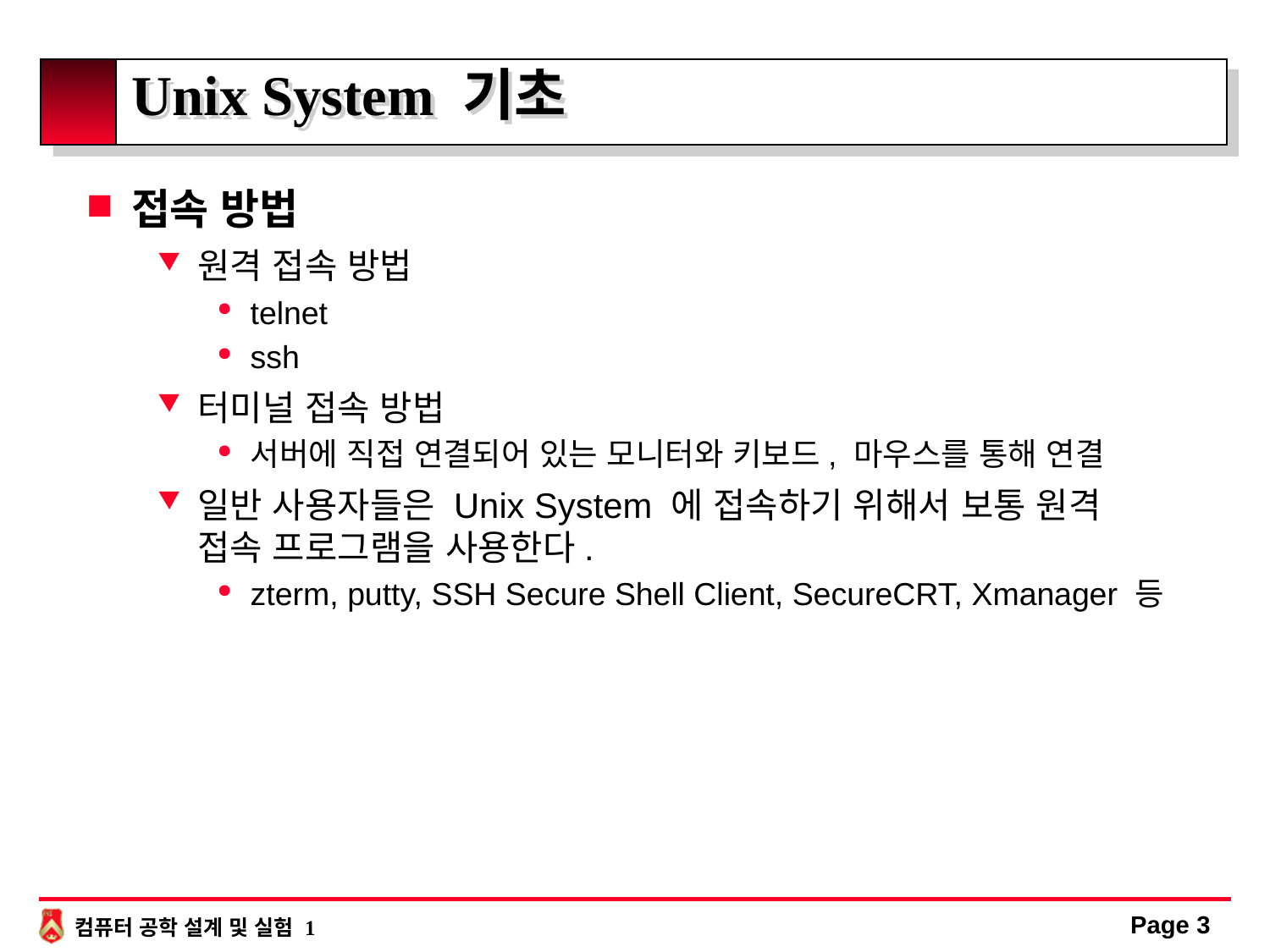

# Unix System 기초
접속 방법
원격 접속 방법
telnet
ssh
터미널 접속 방법
서버에 직접 연결되어 있는 모니터와 키보드, 마우스를 통해 연결
일반 사용자들은 Unix System 에 접속하기 위해서 보통 원격 접속 프로그램을 사용한다.
zterm, putty, SSH Secure Shell Client, SecureCRT, Xmanager 등
Page 3